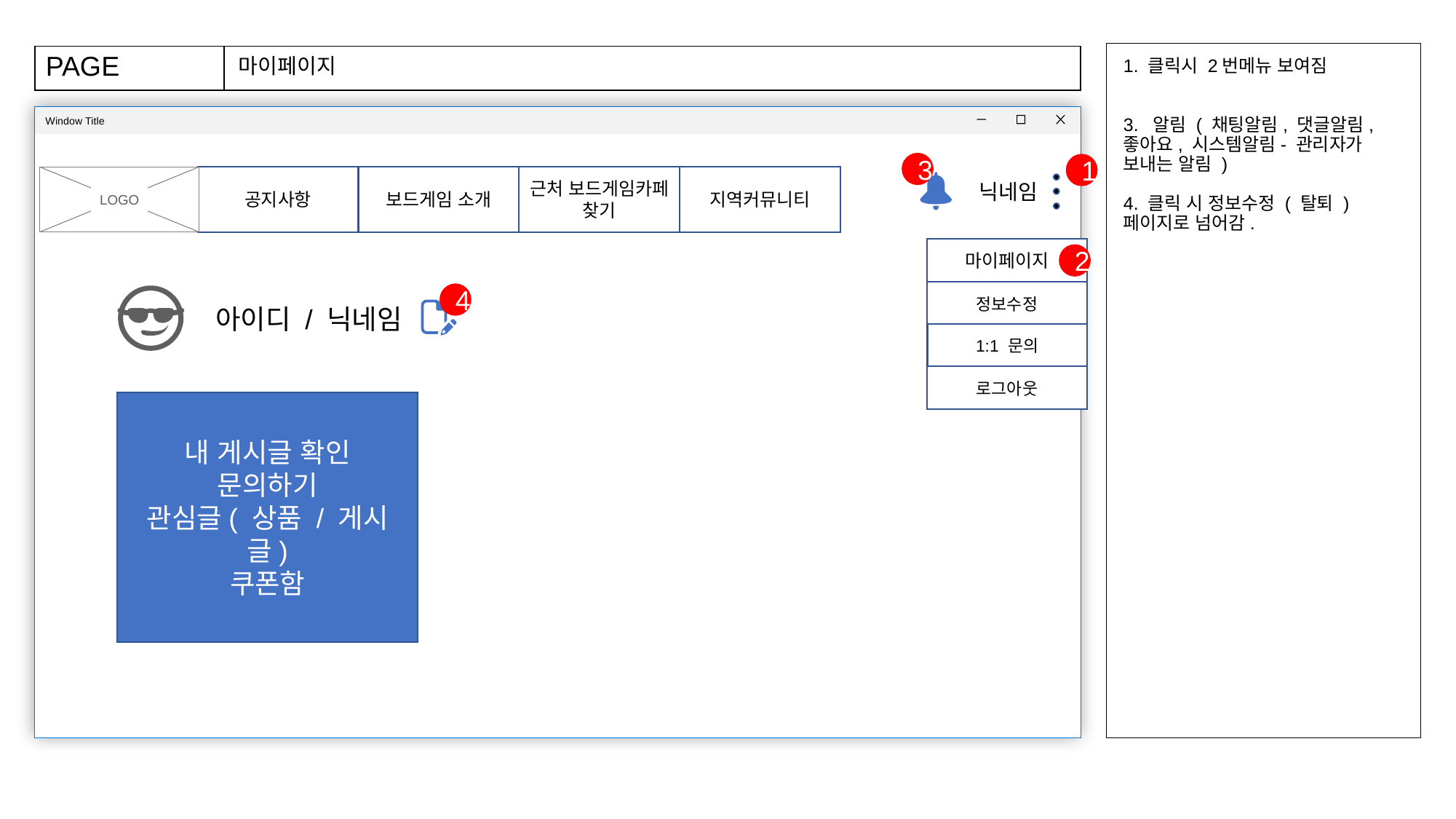

마이페이지
1. 클릭시 2번메뉴 보여짐
3.  알림 ( 채팅알림, 댓글알림, 좋아요, 시스템알림- 관리자가 보내는 알림 )
4. 클릭 시 정보수정 ( 탈퇴 )
페이지로 넘어감.
3
1
공지사항
보드게임 소개
근처 보드게임카페 찾기
지역커뮤니티

LOGO
닉네임

마이페이지
2
정보수정
4

아이디 / 닉네임

1:1 문의
로그아웃
내 게시글 확인
문의하기
관심글( 상품 / 게시글)
쿠폰함